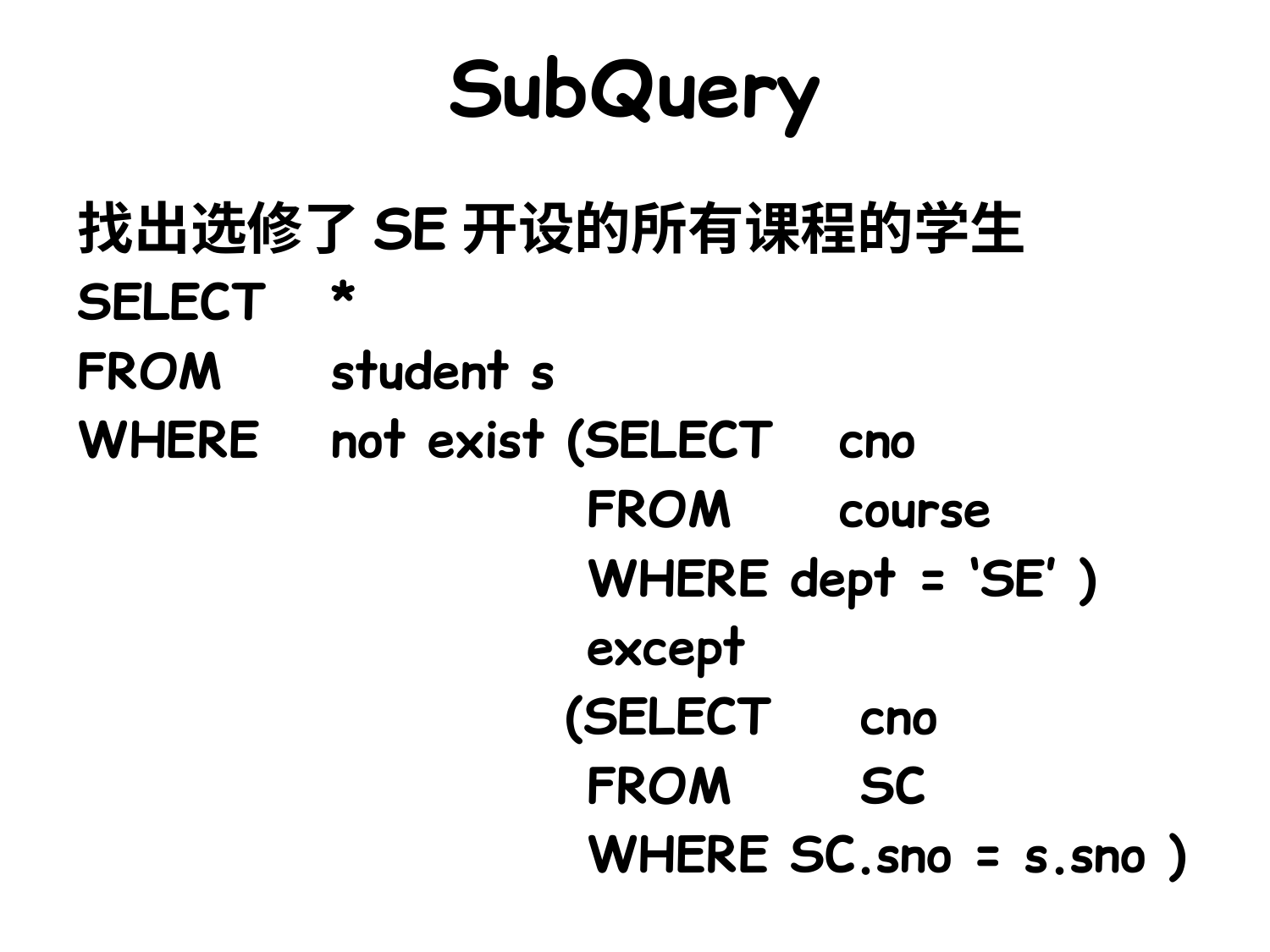

# SubQuery
找出选修了SE开设的所有课程的学生
SELECT	*
FROM	student s
WHERE	not exist (SELECT	cno
			      FROM	course
			      WHERE dept = ‘SE’ )
			      except
			     (SELECT	 cno
			      FROM	 SC
			      WHERE SC.sno = s.sno )